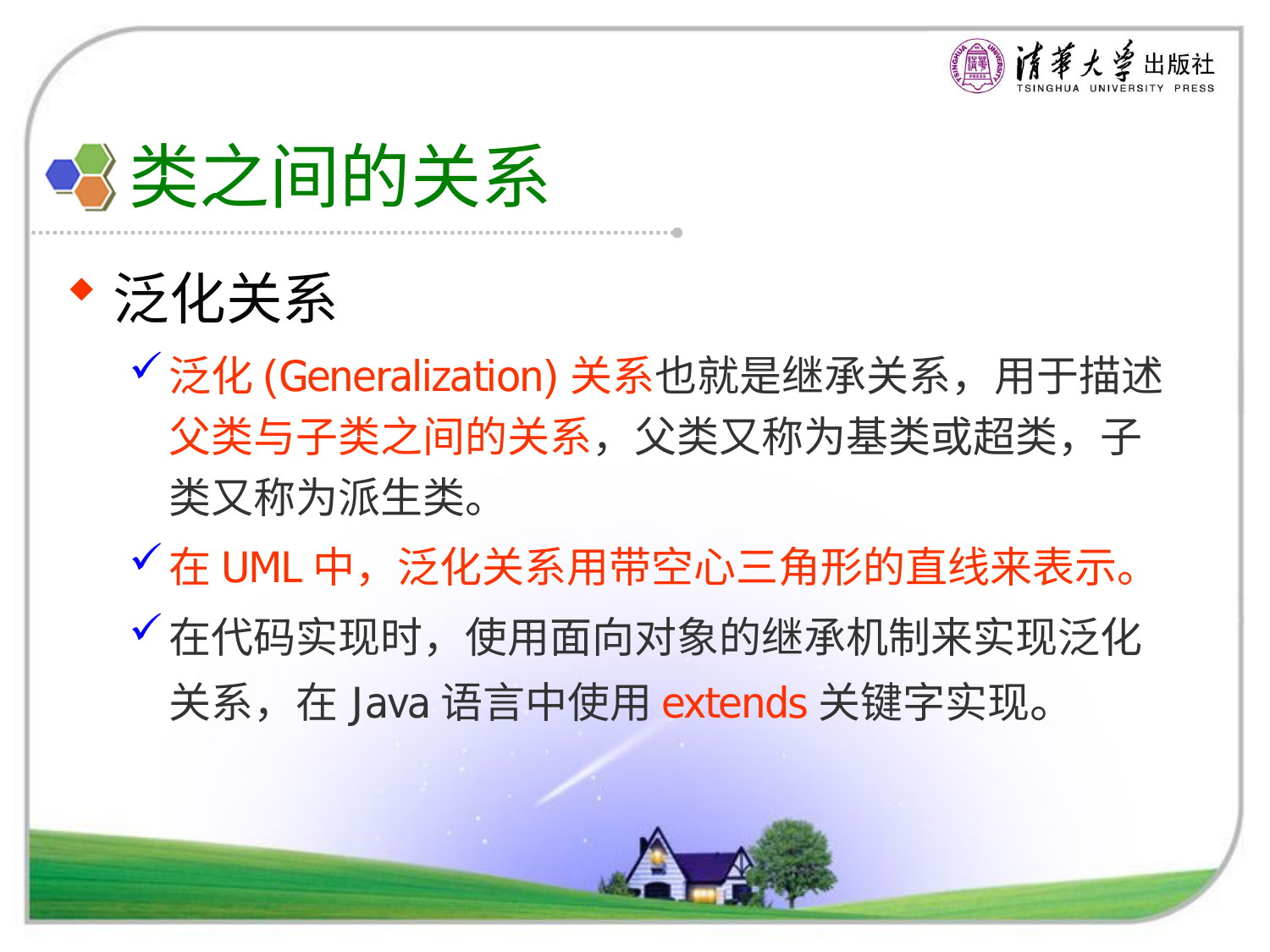

# 类之间的关系
泛化关系
泛化(Generalization)关系也就是继承关系，用于描述父类与子类之间的关系，父类又称为基类或超类，子类又称为派生类。
在UML中，泛化关系用带空心三角形的直线来表示。
在代码实现时，使用面向对象的继承机制来实现泛化关系，在Java语言中使用extends关键字实现。